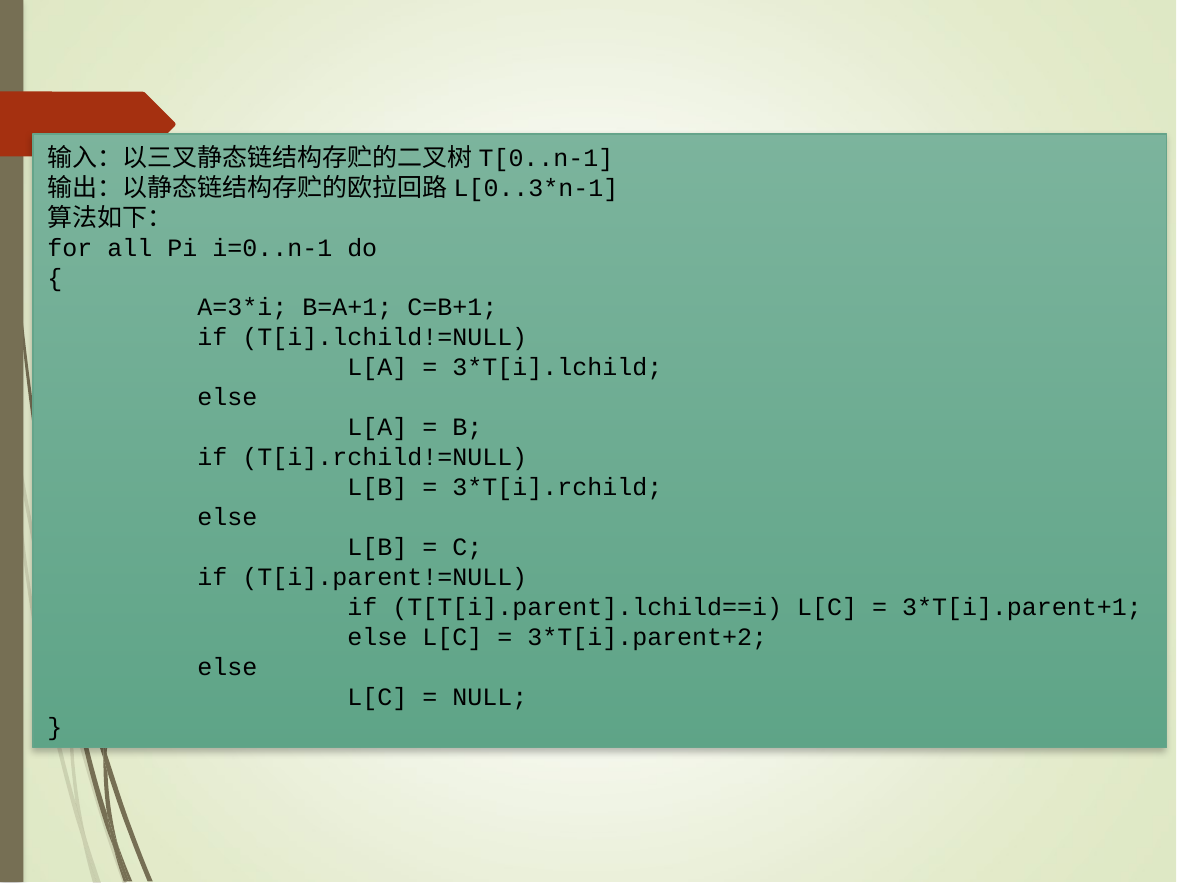

输入：以三叉静态链结构存贮的二叉树T[0..n-1]
输出：以静态链结构存贮的欧拉回路L[0..3*n-1]
算法如下：
for all Pi i=0..n-1 do
{
	A=3*i; B=A+1; C=B+1;
	if (T[i].lchild!=NULL)
		L[A] = 3*T[i].lchild;
	else
		L[A] = B;
	if (T[i].rchild!=NULL)
		L[B] = 3*T[i].rchild;
	else
		L[B] = C;
	if (T[i].parent!=NULL)
		if (T[T[i].parent].lchild==i) L[C] = 3*T[i].parent+1;
		else L[C] = 3*T[i].parent+2;
	else
		L[C] = NULL;
}